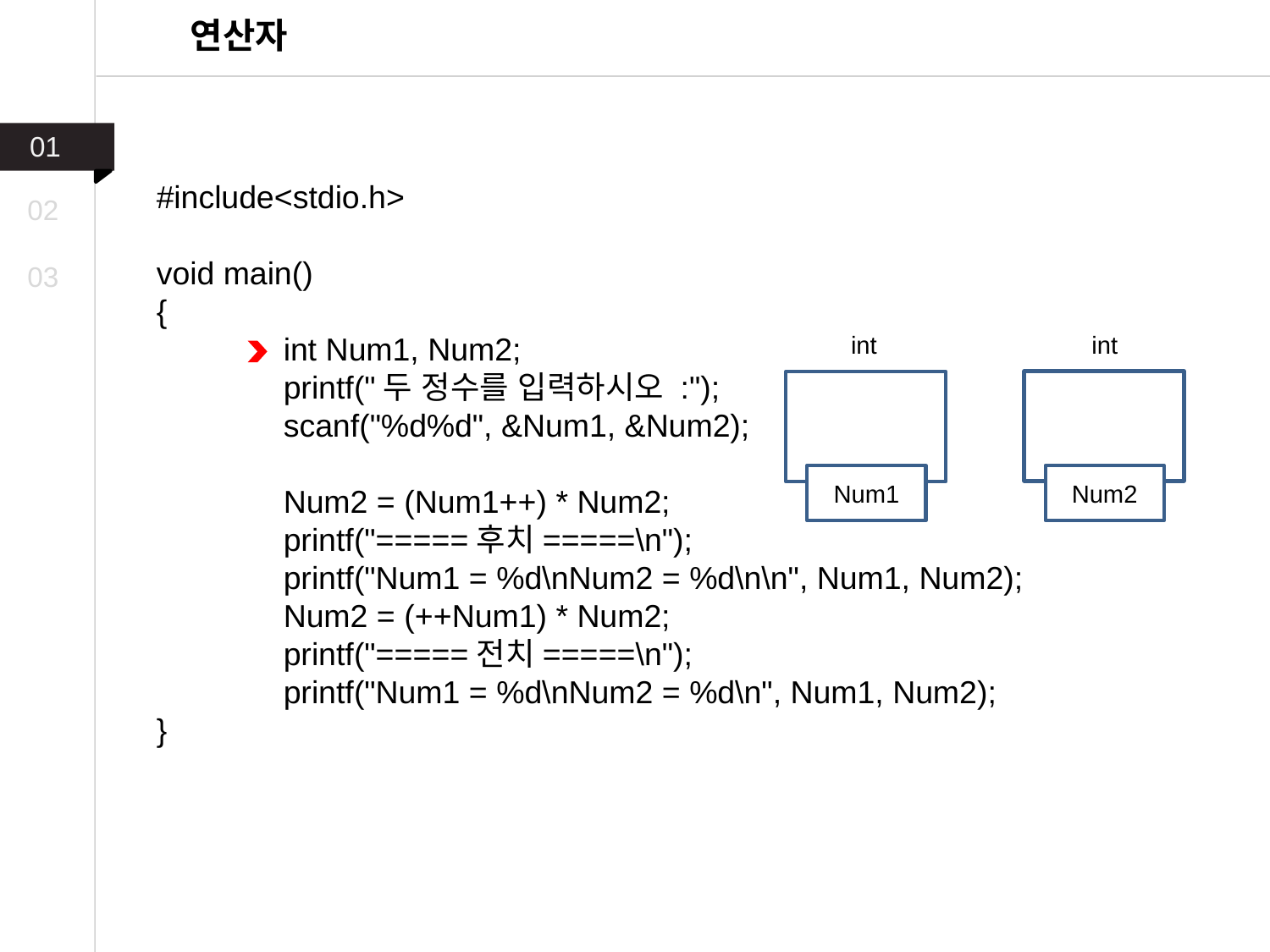

연산자
01

#include<stdio.h>

void main()
{
	int Num1, Num2;
	printf("두 정수를 입력하시오 :");
	scanf("%d%d", &Num1, &Num2);

	Num2 = (Num1++) * Num2;
	printf("=====후치=====\n");
	printf("Num1 = %d\nNum2 = %d\n\n", Num1, Num2);
	Num2 = (++Num1) * Num2;
	printf("=====전치=====\n");
	printf("Num1 = %d\nNum2 = %d\n", Num1, Num2);
}
02
03
int
int

Num1
Num2